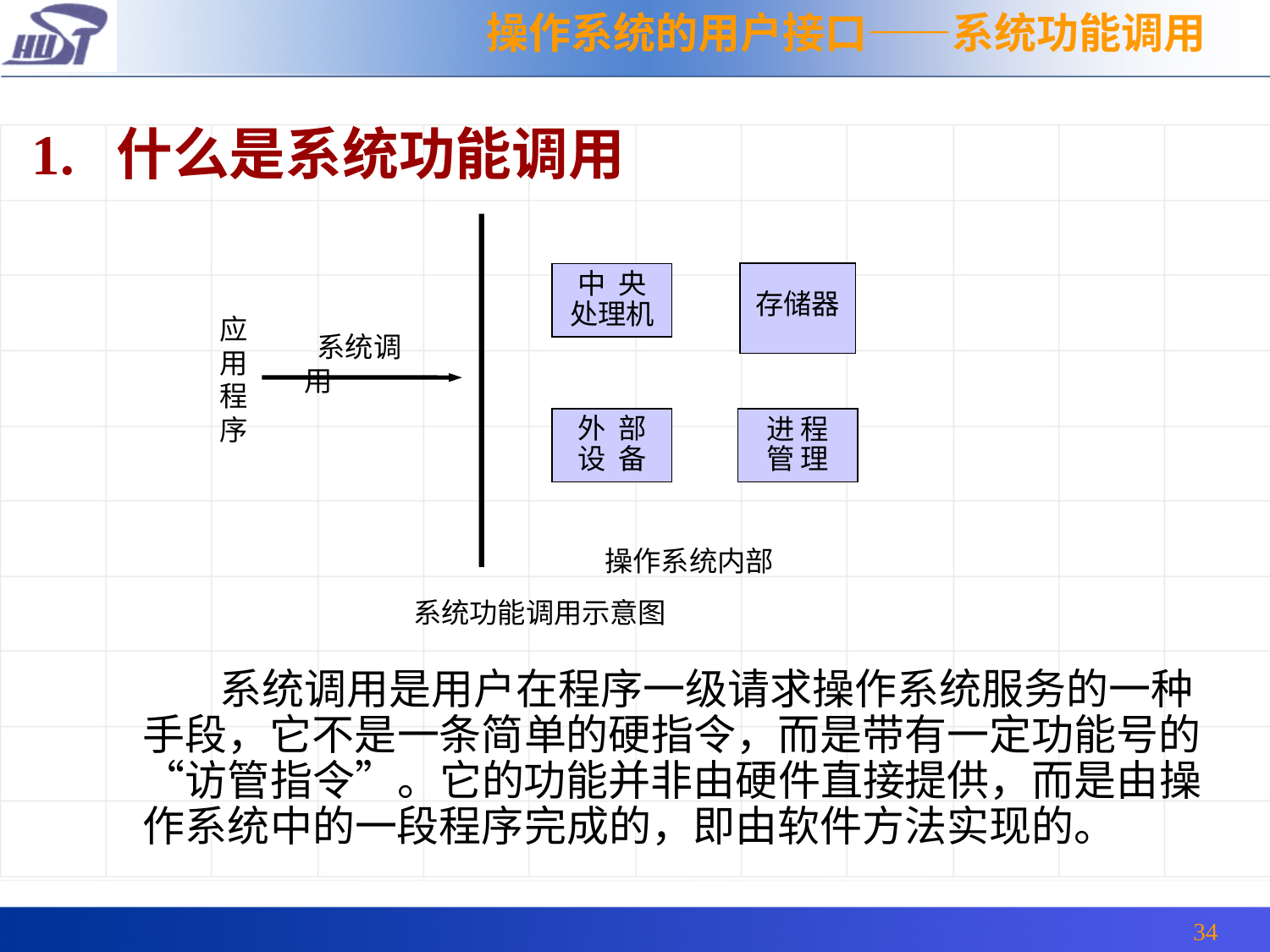

操作系统的用户接口——系统功能调用
1.  什么是系统功能调用

存储器

中  央
处理机
外  部
设  备
进 程
管 理
应
用
程
序
 系统调用

操作系统内部
系统功能调用示意图
	       系统调用是用户在程序一级请求操作系统服务的一种手段，它不是一条简单的硬指令，而是带有一定功能号的“访管指令”。它的功能并非由硬件直接提供，而是由操作系统中的一段程序完成的，即由软件方法实现的。
34